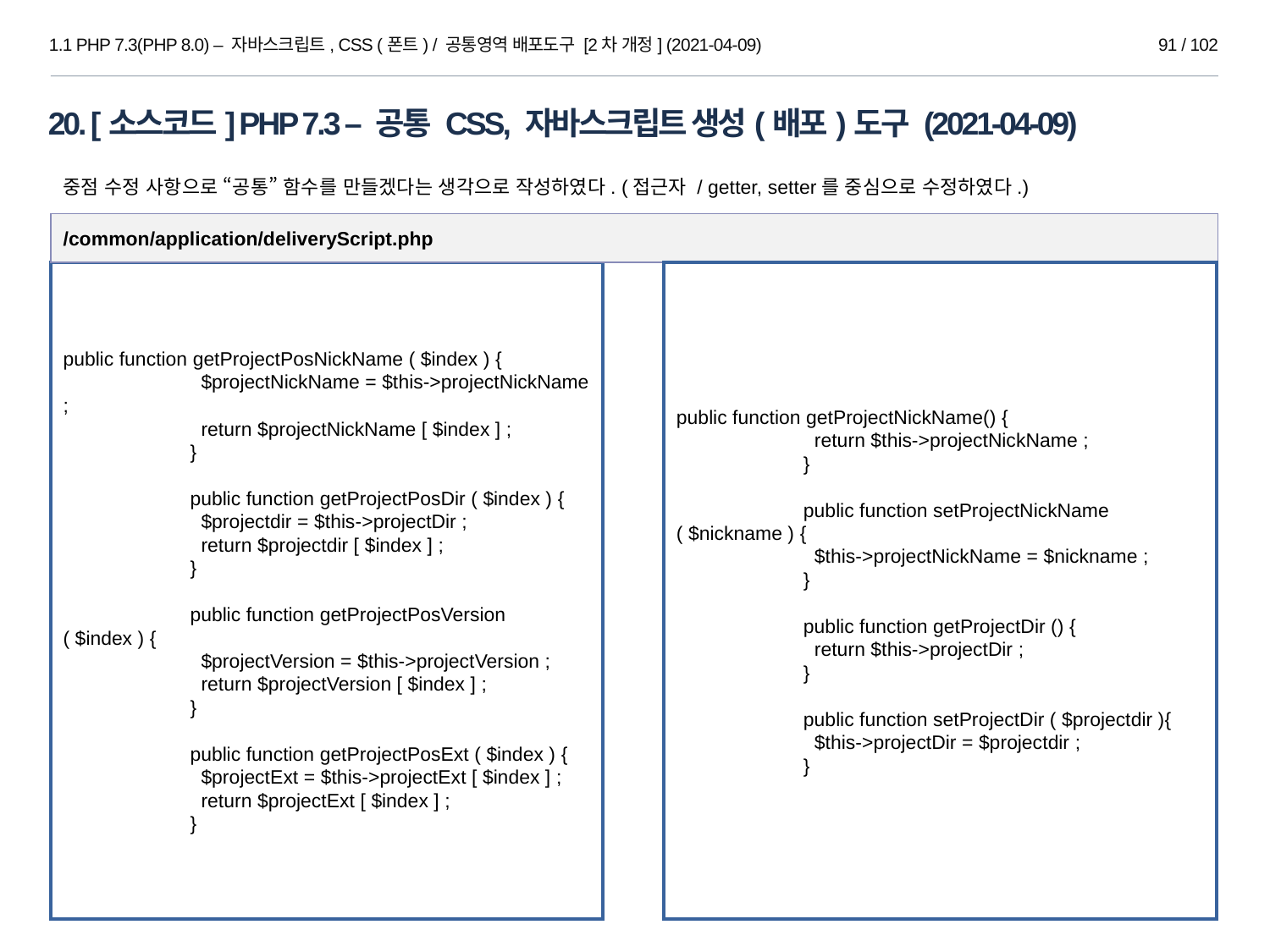

1.1 PHP 7.3(PHP 8.0) – 자바스크립트, CSS (폰트) / 공통영역 배포도구 [2차 개정] (2021-04-09)
91 / 102

20. [소스코드] PHP 7.3 – 공통 CSS, 자바스크립트 생성(배포)도구 (2021-04-09)
중점 수정 사항으로 “공통” 함수를 만들겠다는 생각으로 작성하였다. (접근자 / getter, setter를 중심으로 수정하였다.)
/common/application/deliveryScript.php
public function getProjectNickName() {
	  return $this->projectNickName ;
	}

	public function setProjectNickName ( $nickname ) {
	  $this->projectNickName = $nickname ;
	}

	public function getProjectDir () {
	  return $this->projectDir ;
	}

	public function setProjectDir ( $projectdir ){
	  $this->projectDir = $projectdir ;
	}
public function getProjectPosNickName ( $index ) {
	  $projectNickName = $this->projectNickName ;
	  return $projectNickName [ $index ] ;
	}

	public function getProjectPosDir ( $index ) {
	  $projectdir = $this->projectDir ;
	  return $projectdir [ $index ] ;
	}

	public function getProjectPosVersion ( $index ) {
	  $projectVersion = $this->projectVersion ;
	  return $projectVersion [ $index ] ;
	}

	public function getProjectPosExt ( $index ) {
	  $projectExt = $this->projectExt [ $index ] ;
	  return $projectExt [ $index ] ;
	}